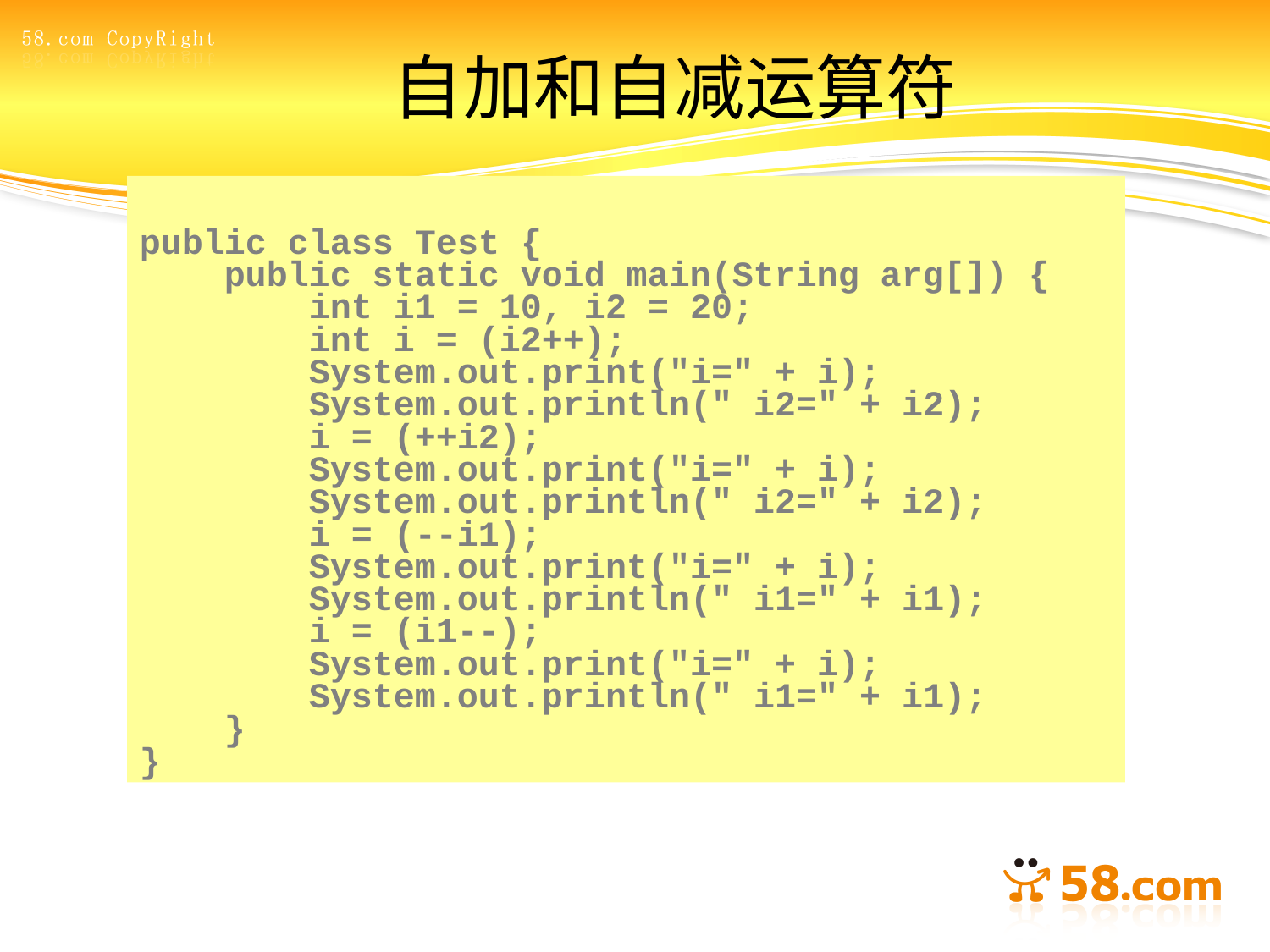

# 自加和自减运算符

public class Test {
    public static void main(String arg[]) {
        int i1 = 10, i2 = 20;
        int i = (i2++);
        System.out.print("i=" + i);
        System.out.println(" i2=" + i2);
        i = (++i2);
        System.out.print("i=" + i);
        System.out.println(" i2=" + i2);
        i = (--i1);
        System.out.print("i=" + i);
        System.out.println(" i1=" + i1);
        i = (i1--);
        System.out.print("i=" + i);
        System.out.println(" i1=" + i1);
    }
}